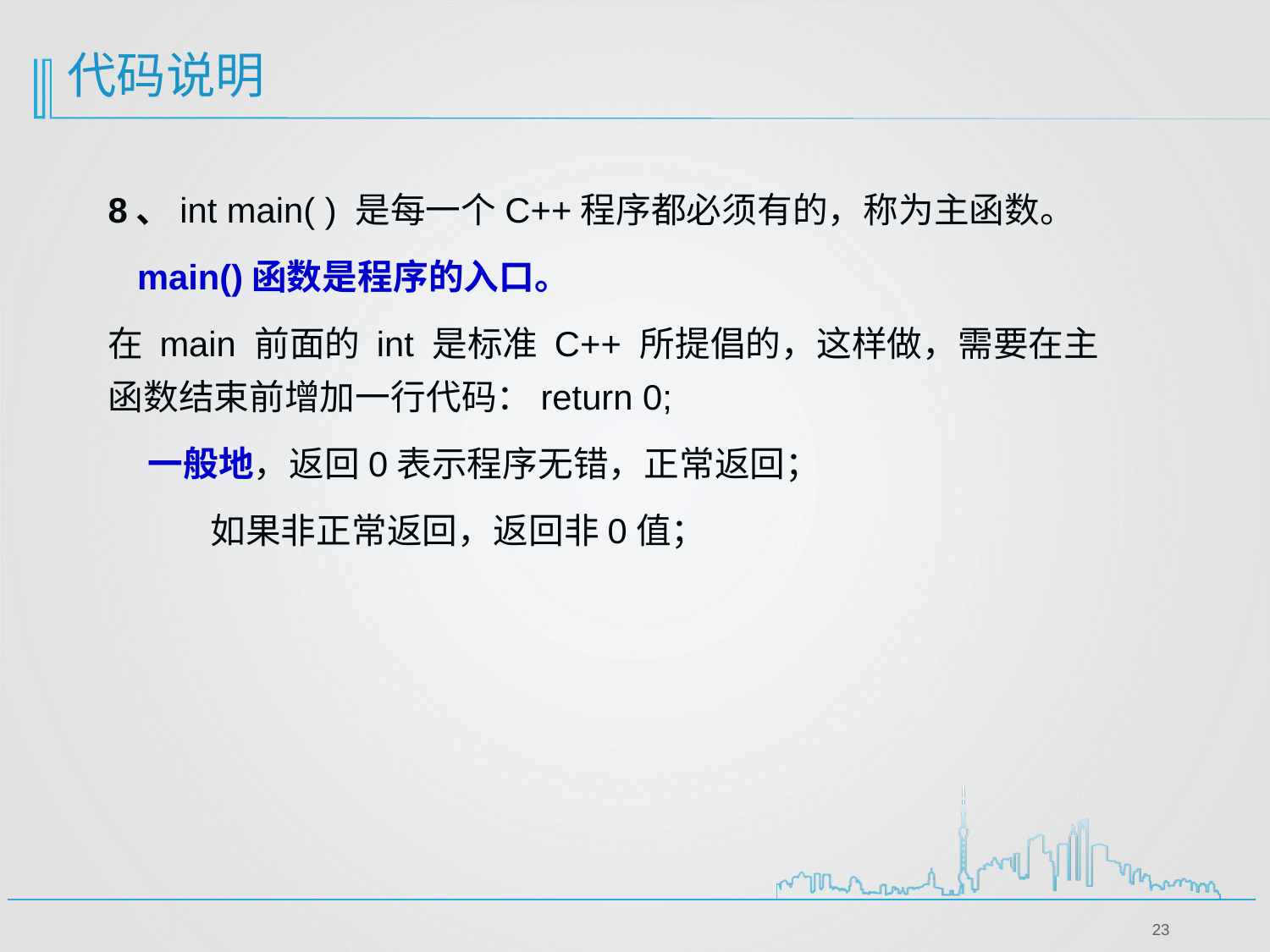

代码说明
8、int main( ) 是每一个C++程序都必须有的，称为主函数。
   main()函数是程序的入口。
在 main 前面的 int 是标准 C++ 所提倡的，这样做，需要在主函数结束前增加一行代码：return 0;
    一般地，返回0表示程序无错，正常返回；
            如果非正常返回，返回非0值；

23